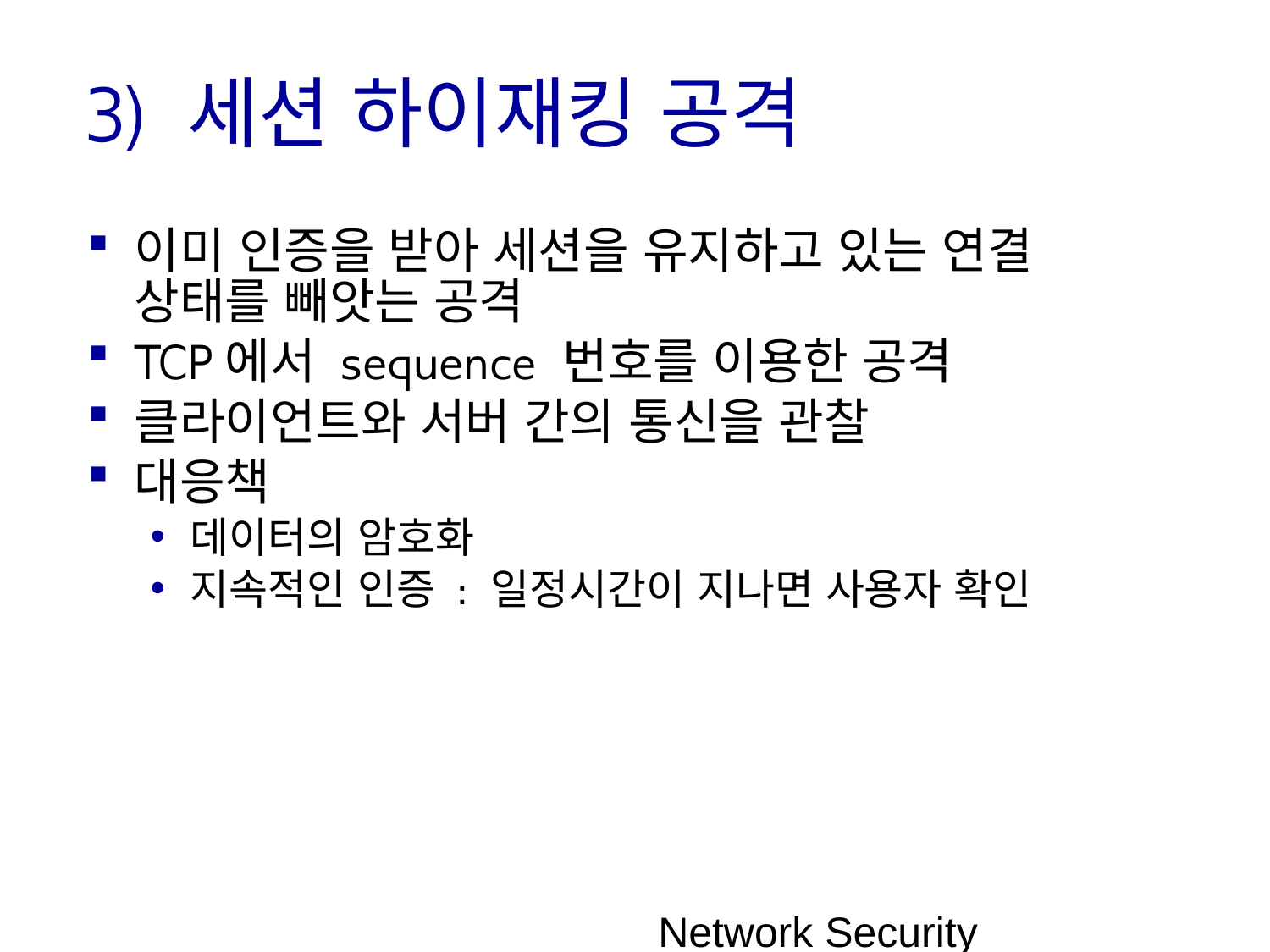

# 3) 세션 하이재킹 공격
이미 인증을 받아 세션을 유지하고 있는 연결 상태를 빼앗는 공격
TCP에서 sequence 번호를 이용한 공격
클라이언트와 서버 간의 통신을 관찰
대응책
데이터의 암호화
지속적인 인증 : 일정시간이 지나면 사용자 확인

Network Security